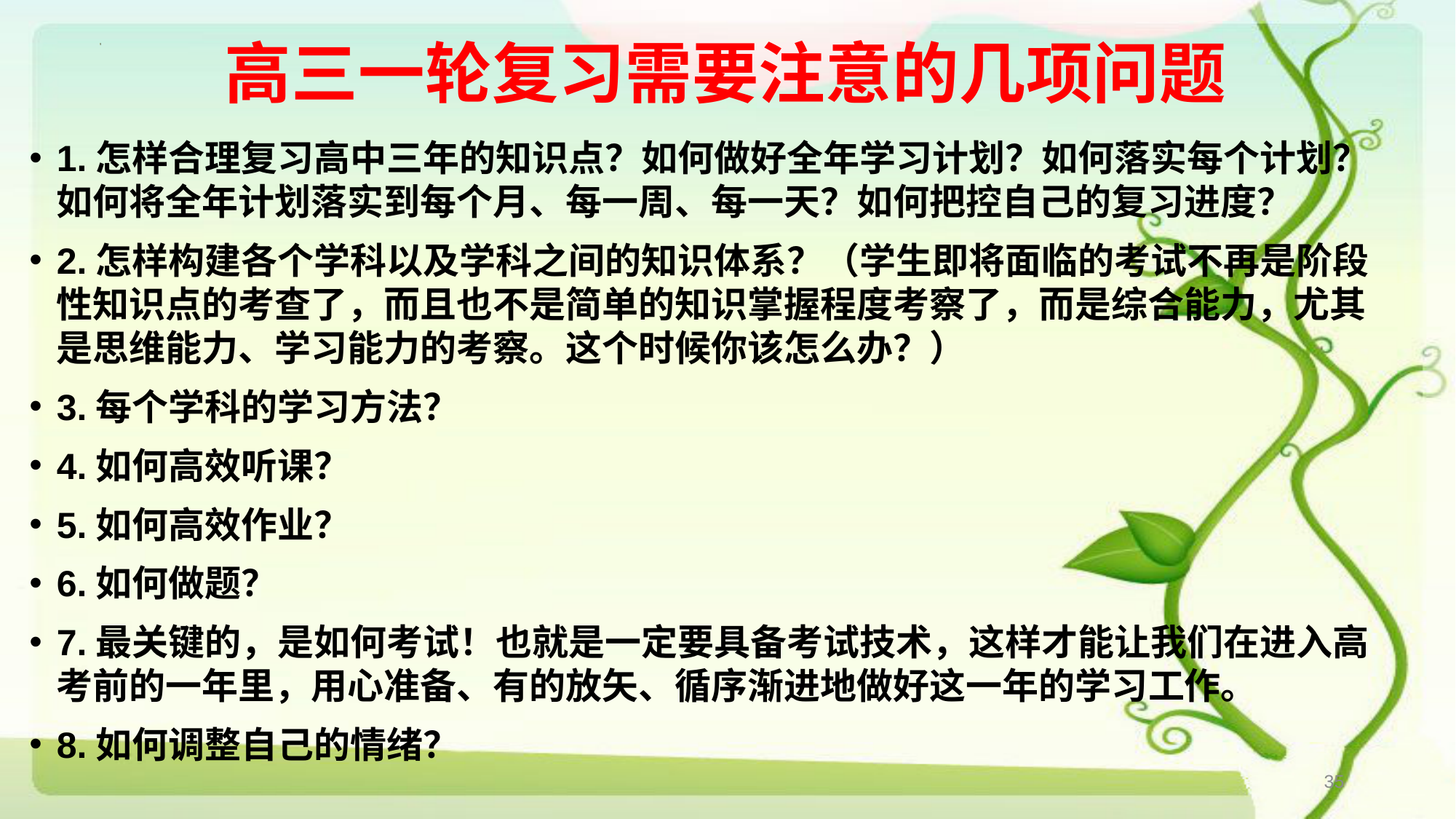

# 高三一轮复习需要注意的几项问题
1.怎样合理复习高中三年的知识点？如何做好全年学习计划？如何落实每个计划？如何将全年计划落实到每个月、每一周、每一天？如何把控自己的复习进度？
2.怎样构建各个学科以及学科之间的知识体系？（学生即将面临的考试不再是阶段性知识点的考查了，而且也不是简单的知识掌握程度考察了，而是综合能力，尤其是思维能力、学习能力的考察。这个时候你该怎么办？）
3.每个学科的学习方法？
4.如何高效听课？
5.如何高效作业？
6.如何做题？
7.最关键的，是如何考试！也就是一定要具备考试技术，这样才能让我们在进入高考前的一年里，用心准备、有的放矢、循序渐进地做好这一年的学习工作。
8.如何调整自己的情绪？

35